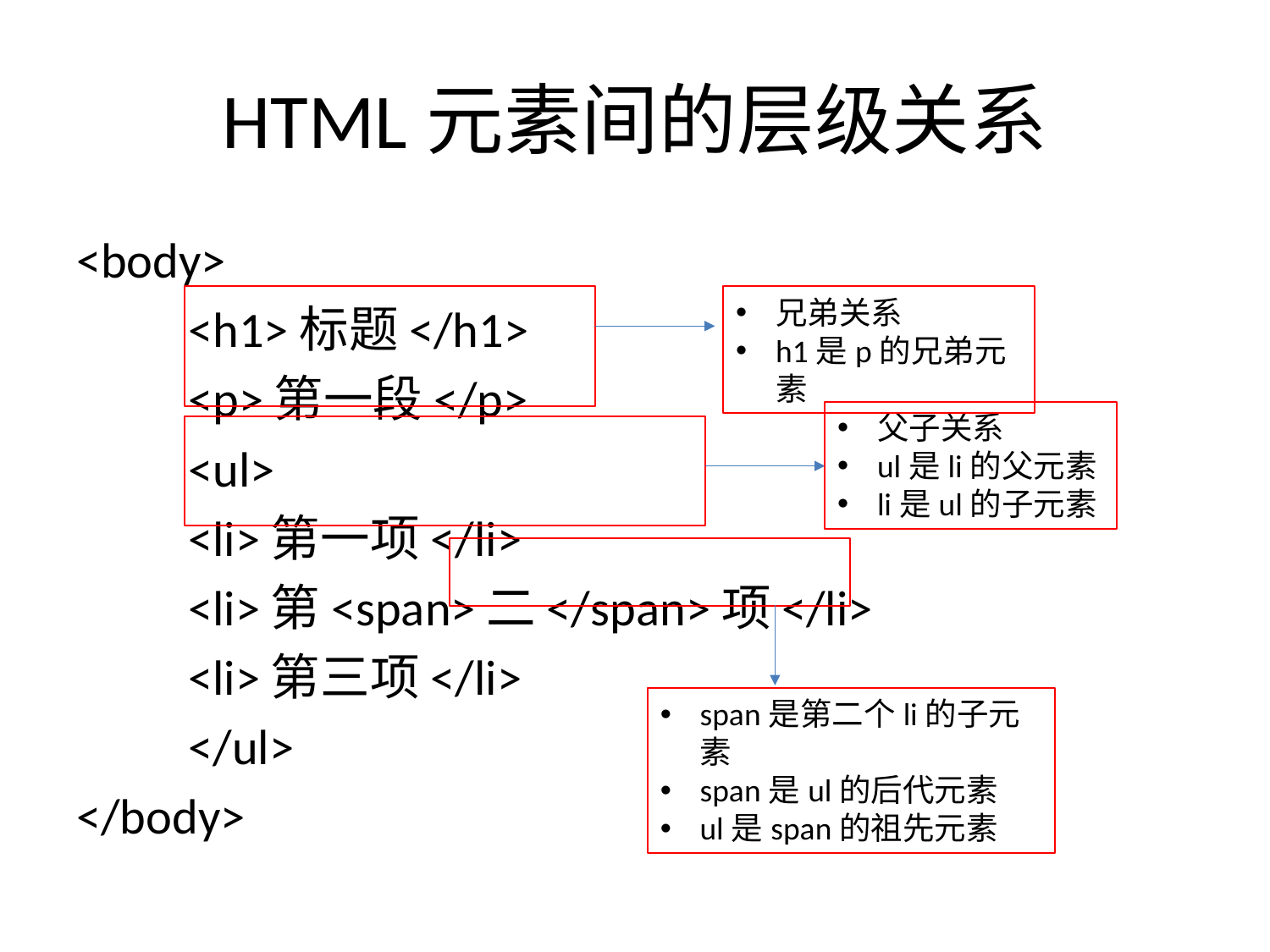

# HTML元素间的层级关系
<body>
	<h1>标题</h1>
	<p>第一段</p>
	<ul>
		<li>第一项</li>
		<li>第<span>二</span>项</li>
		<li>第三项</li>
	</ul>
</body>

兄弟关系
h1是p的兄弟元素
父子关系
ul是li的父元素
li是ul的子元素

span是第二个li的子元素
span是ul的后代元素
ul是span的祖先元素